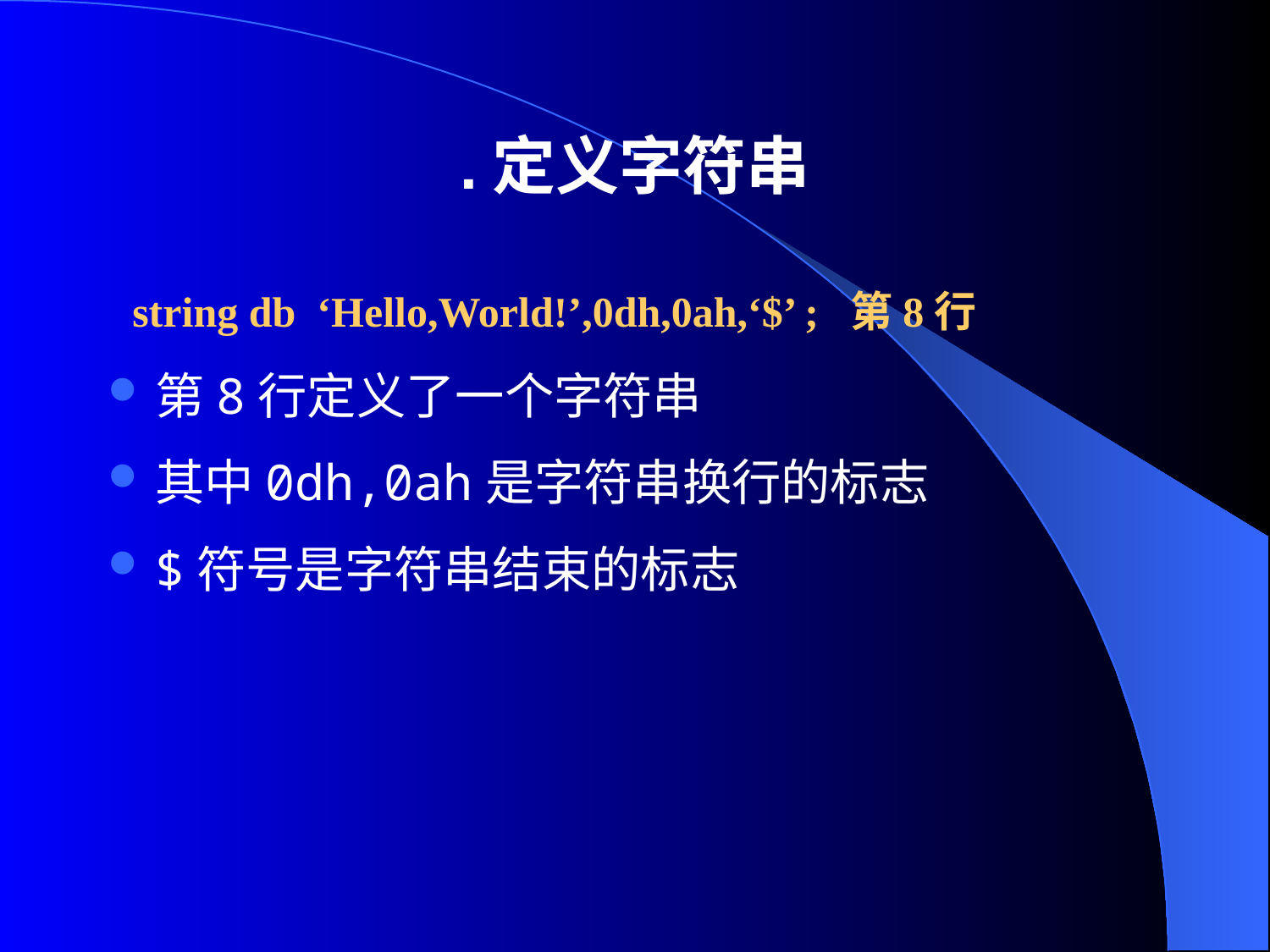

# .定义字符串
  string db  ‘Hello,World!’,0dh,0ah,‘$’ ;  第8行
第8行定义了一个字符串
其中0dh,0ah是字符串换行的标志
$符号是字符串结束的标志